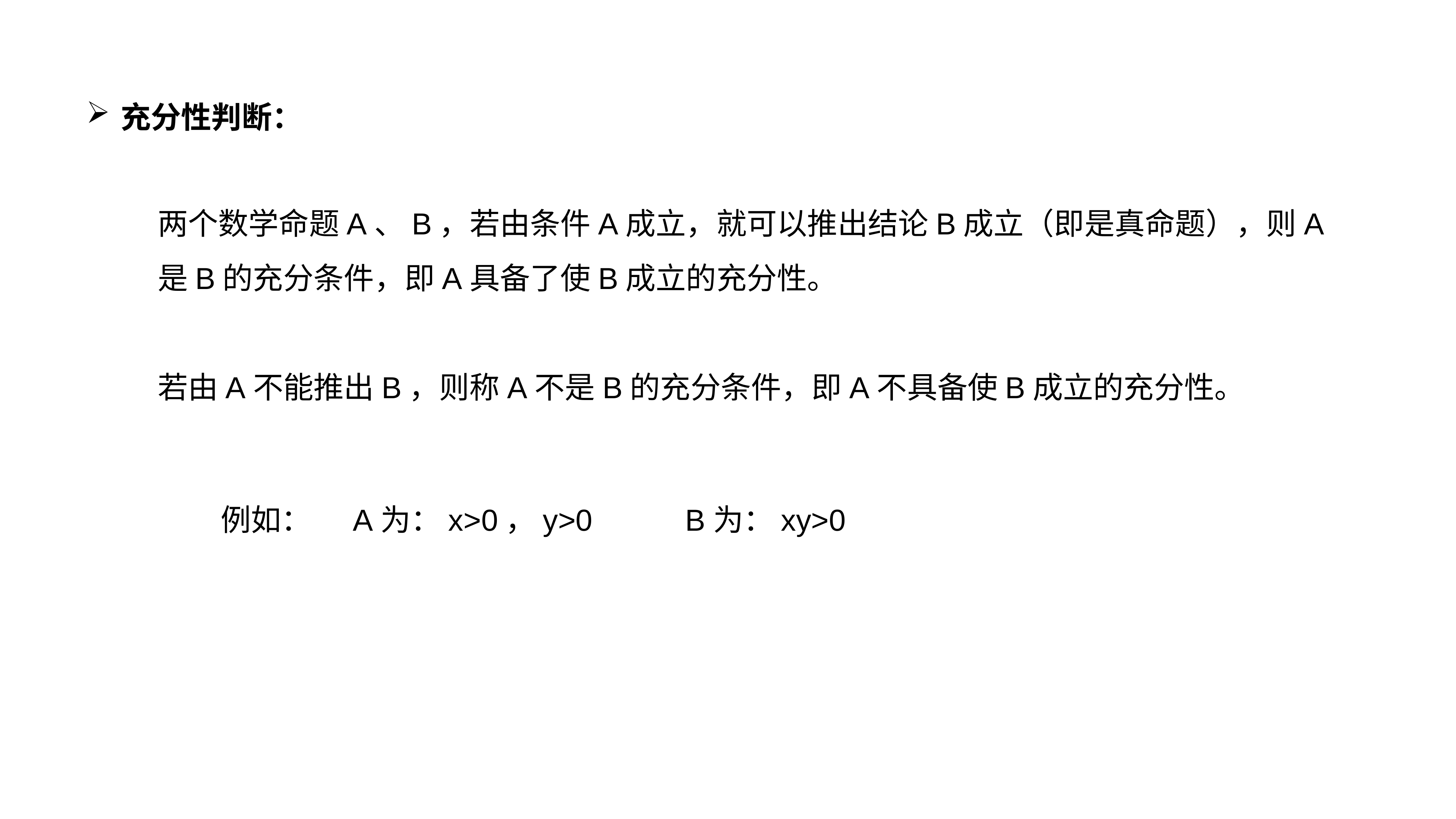

充分性判断：
两个数学命题A、B，若由条件A成立，就可以推出结论B成立（即是真命题），则A是B的充分条件，即A具备了使B成立的充分性。

若由A不能推出B，则称A不是B的充分条件，即A不具备使B成立的充分性。
      例如：     A为：x>0，y>0           B为：xy>0